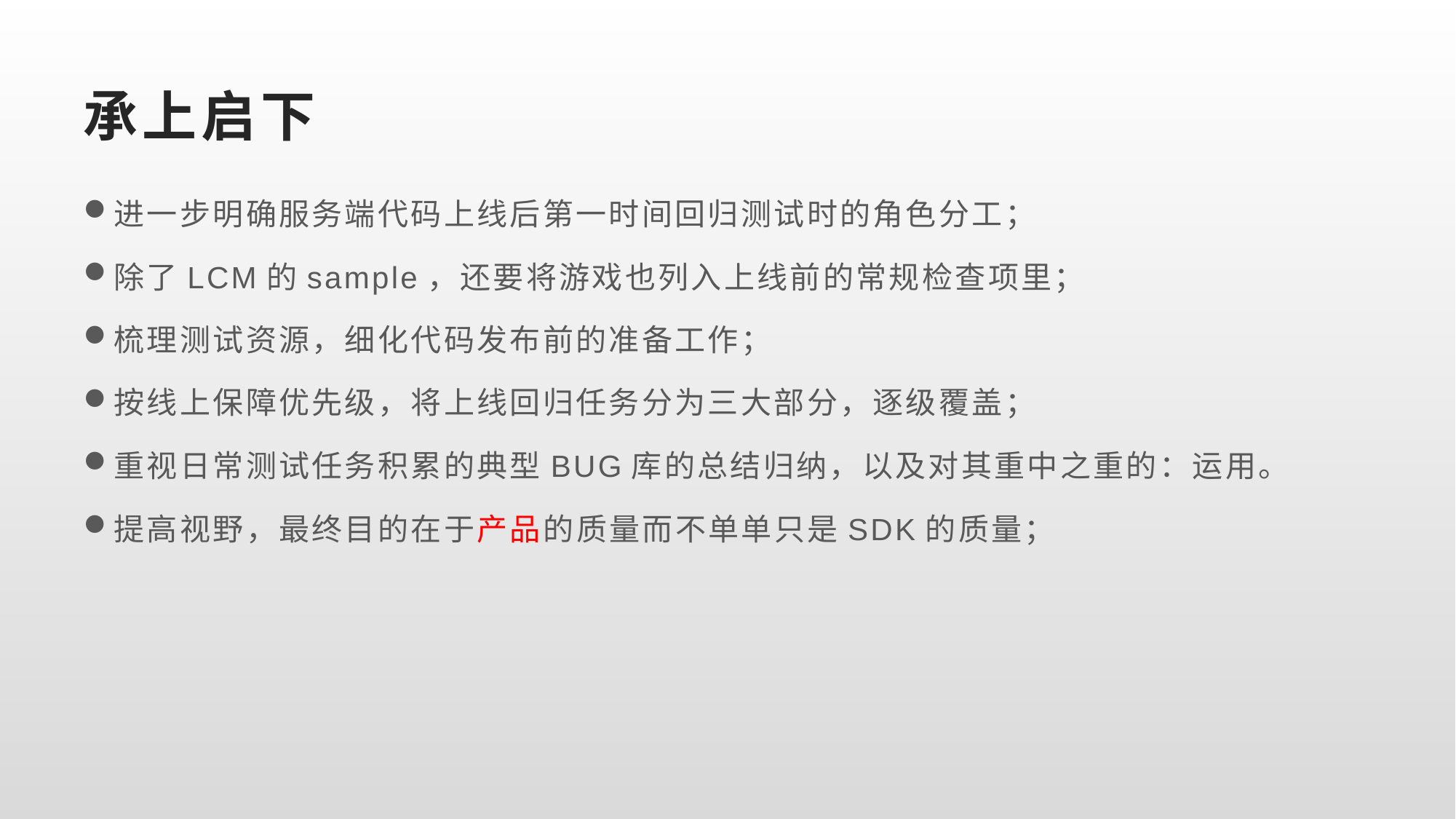

# 承上启下
进一步明确服务端代码上线后第一时间回归测试时的角色分工；
除了LCM的sample，还要将游戏也列入上线前的常规检查项里；
梳理测试资源，细化代码发布前的准备工作；
按线上保障优先级，将上线回归任务分为三大部分，逐级覆盖；
重视日常测试任务积累的典型BUG库的总结归纳，以及对其重中之重的：运用。
提高视野，最终目的在于产品的质量而不单单只是SDK的质量；